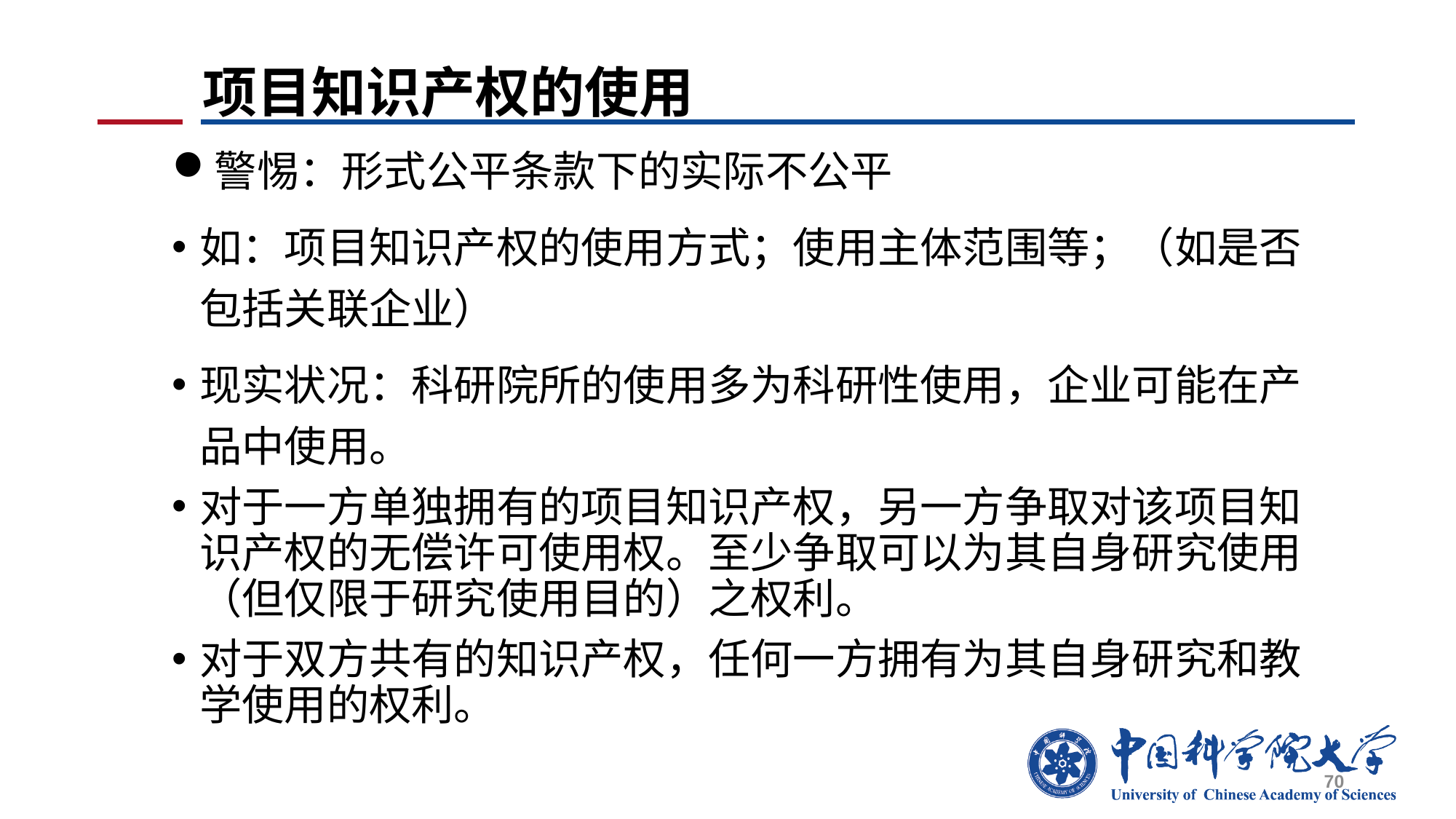

70
# 项目知识产权的使用
警惕：形式公平条款下的实际不公平
如：项目知识产权的使用方式；使用主体范围等；（如是否包括关联企业）
现实状况：科研院所的使用多为科研性使用，企业可能在产品中使用。
对于一方单独拥有的项目知识产权，另一方争取对该项目知识产权的无偿许可使用权。至少争取可以为其自身研究使用（但仅限于研究使用目的）之权利。
对于双方共有的知识产权，任何一方拥有为其自身研究和教学使用的权利。